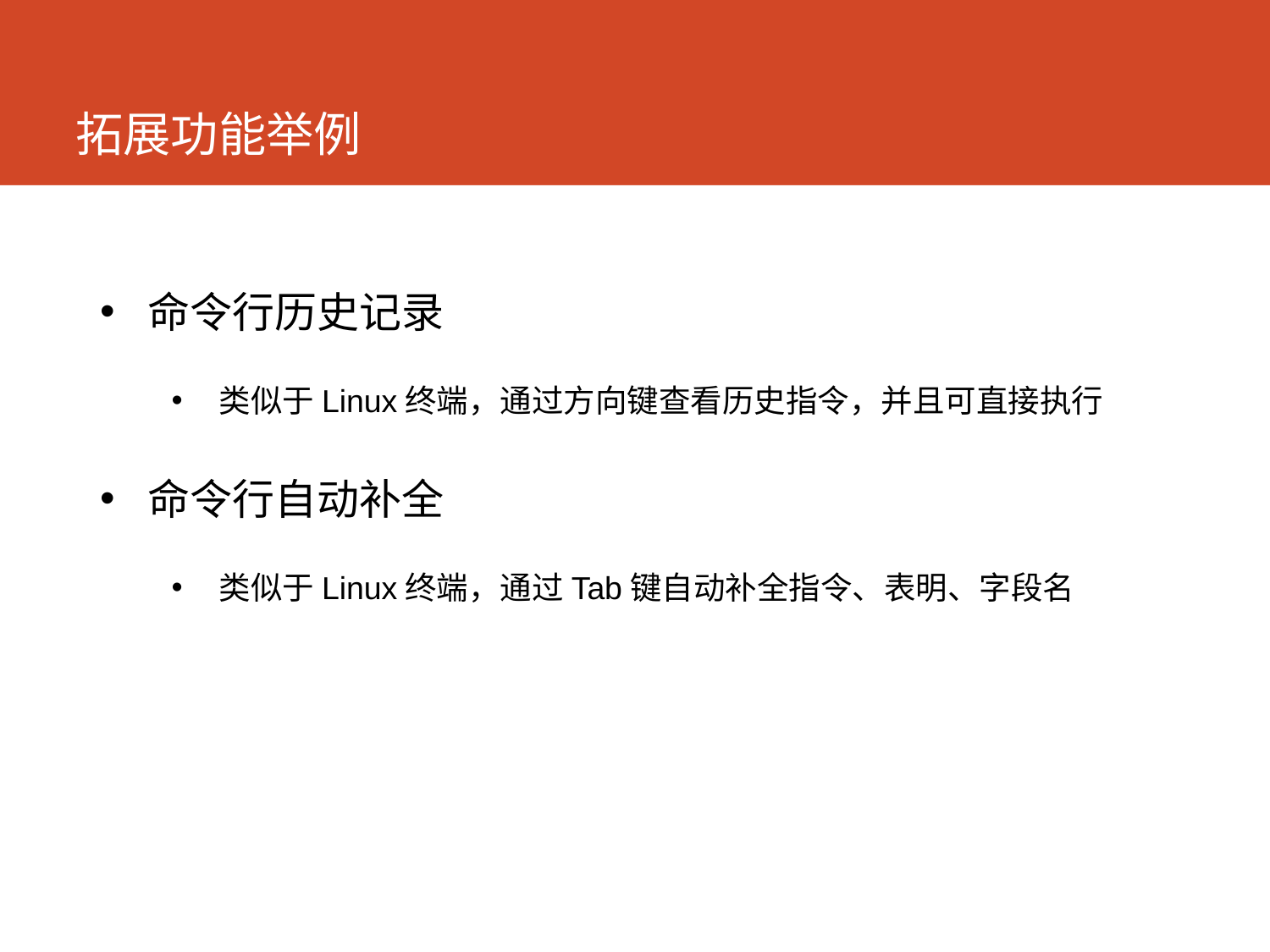

# 拓展功能举例
命令行历史记录
类似于Linux终端，通过方向键查看历史指令，并且可直接执行
命令行自动补全
类似于Linux终端，通过Tab键自动补全指令、表明、字段名